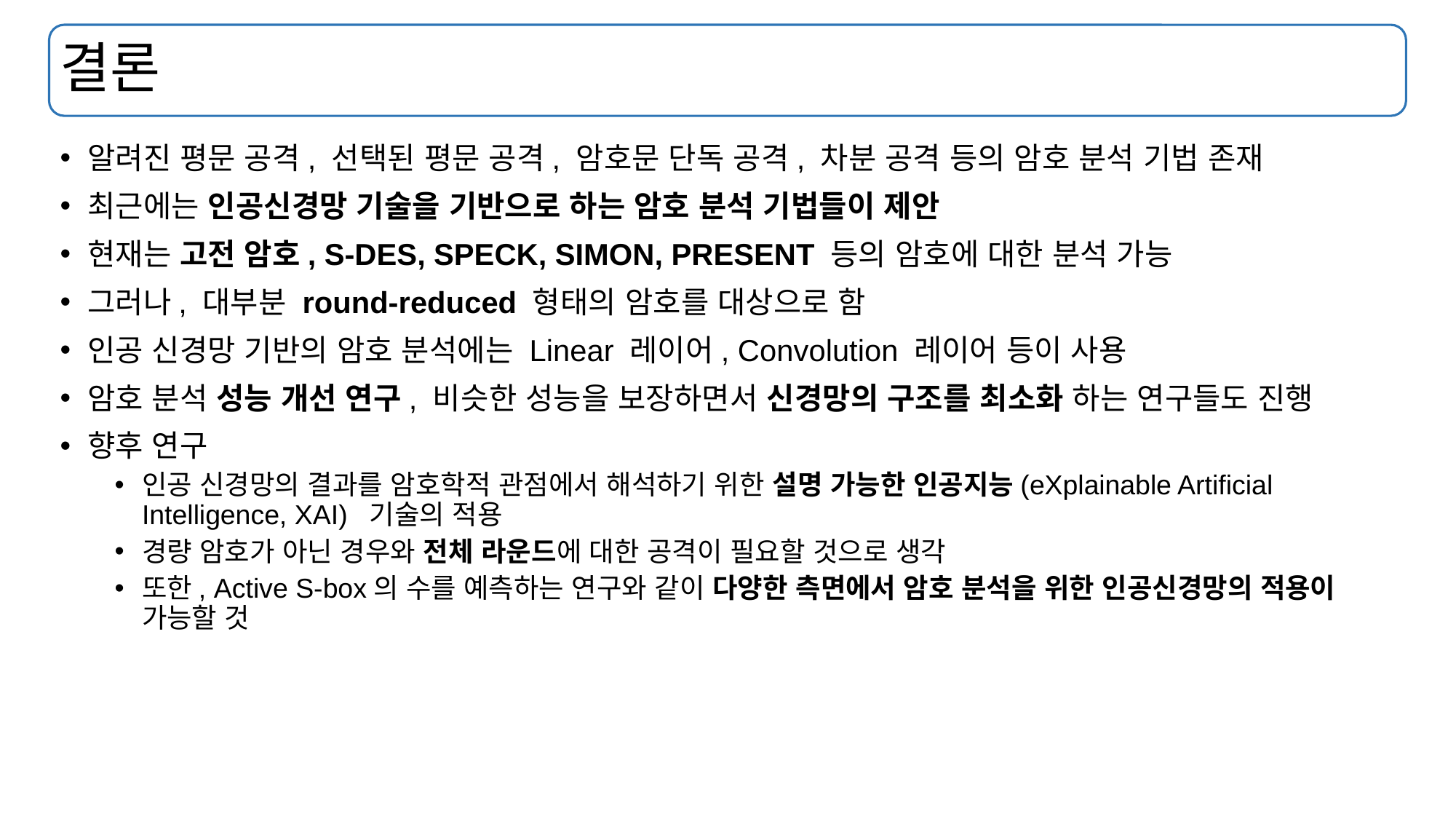

# 결론
알려진 평문 공격, 선택된 평문 공격, 암호문 단독 공격, 차분 공격 등의 암호 분석 기법 존재
최근에는 인공신경망 기술을 기반으로 하는 암호 분석 기법들이 제안
현재는 고전 암호, S-DES, SPECK, SIMON, PRESENT 등의 암호에 대한 분석 가능
그러나, 대부분 round-reduced 형태의 암호를 대상으로 함
인공 신경망 기반의 암호 분석에는 Linear 레이어, Convolution 레이어 등이 사용
암호 분석 성능 개선 연구, 비슷한 성능을 보장하면서 신경망의 구조를 최소화 하는 연구들도 진행
향후 연구
인공 신경망의 결과를 암호학적 관점에서 해석하기 위한 설명 가능한 인공지능(eXplainable Artificial Intelligence, XAI)  기술의 적용
경량 암호가 아닌 경우와 전체 라운드에 대한 공격이 필요할 것으로 생각
또한, Active S-box의 수를 예측하는 연구와 같이 다양한 측면에서 암호 분석을 위한 인공신경망의 적용이 가능할 것